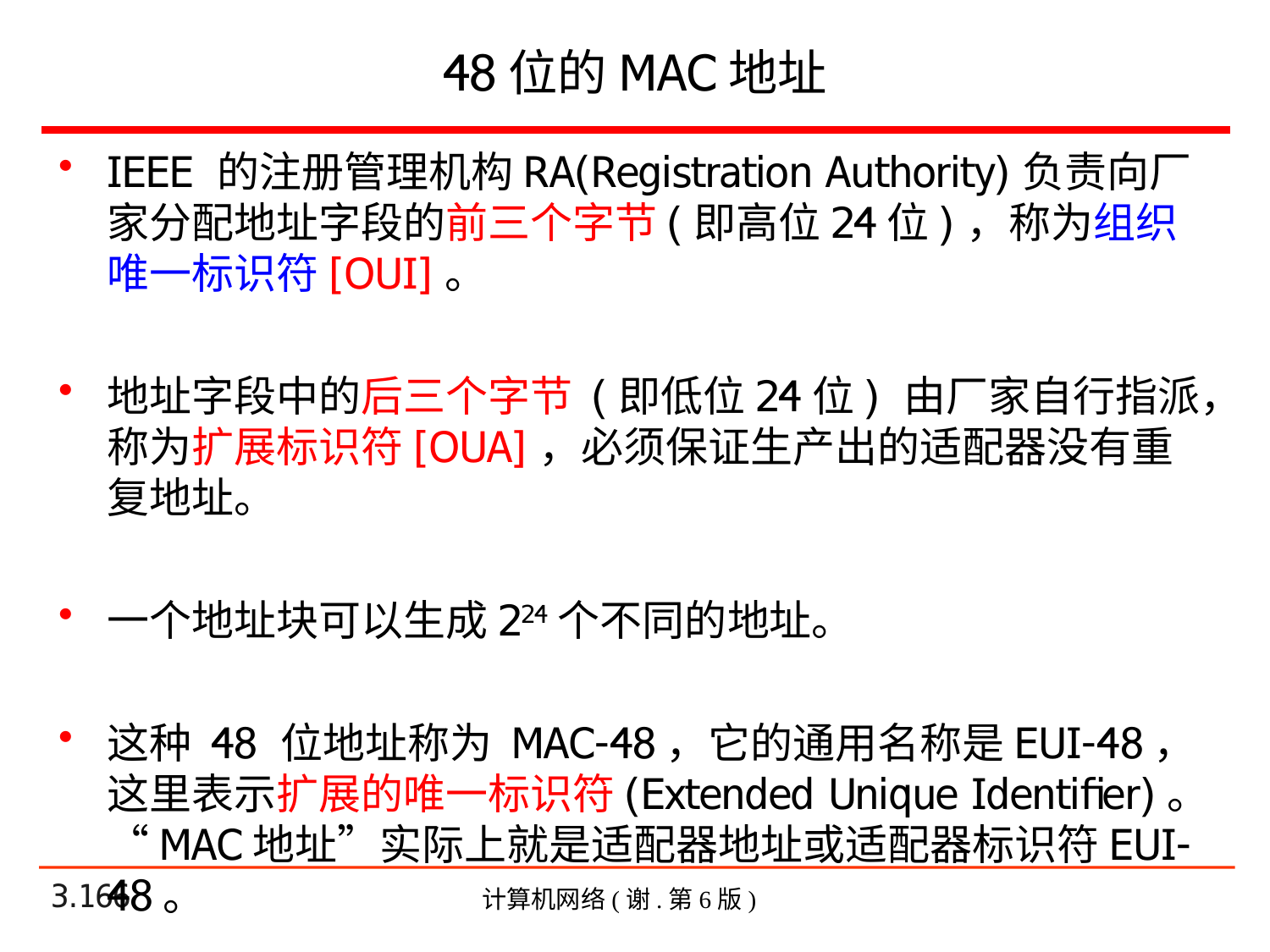

# 48位的MAC地址
IEEE 的注册管理机构RA(Registration Authority)负责向厂家分配地址字段的前三个字节(即高位24位)，称为组织唯一标识符[OUI]。

地址字段中的后三个字节 (即低位24位) 由厂家自行指派，称为扩展标识符[OUA]，必须保证生产出的适配器没有重复地址。

一个地址块可以生成224个不同的地址。

这种 48 位地址称为 MAC-48，它的通用名称是EUI-48，这里表示扩展的唯一标识符(Extended Unique Identifier)。“MAC地址”实际上就是适配器地址或适配器标识符EUI-48。